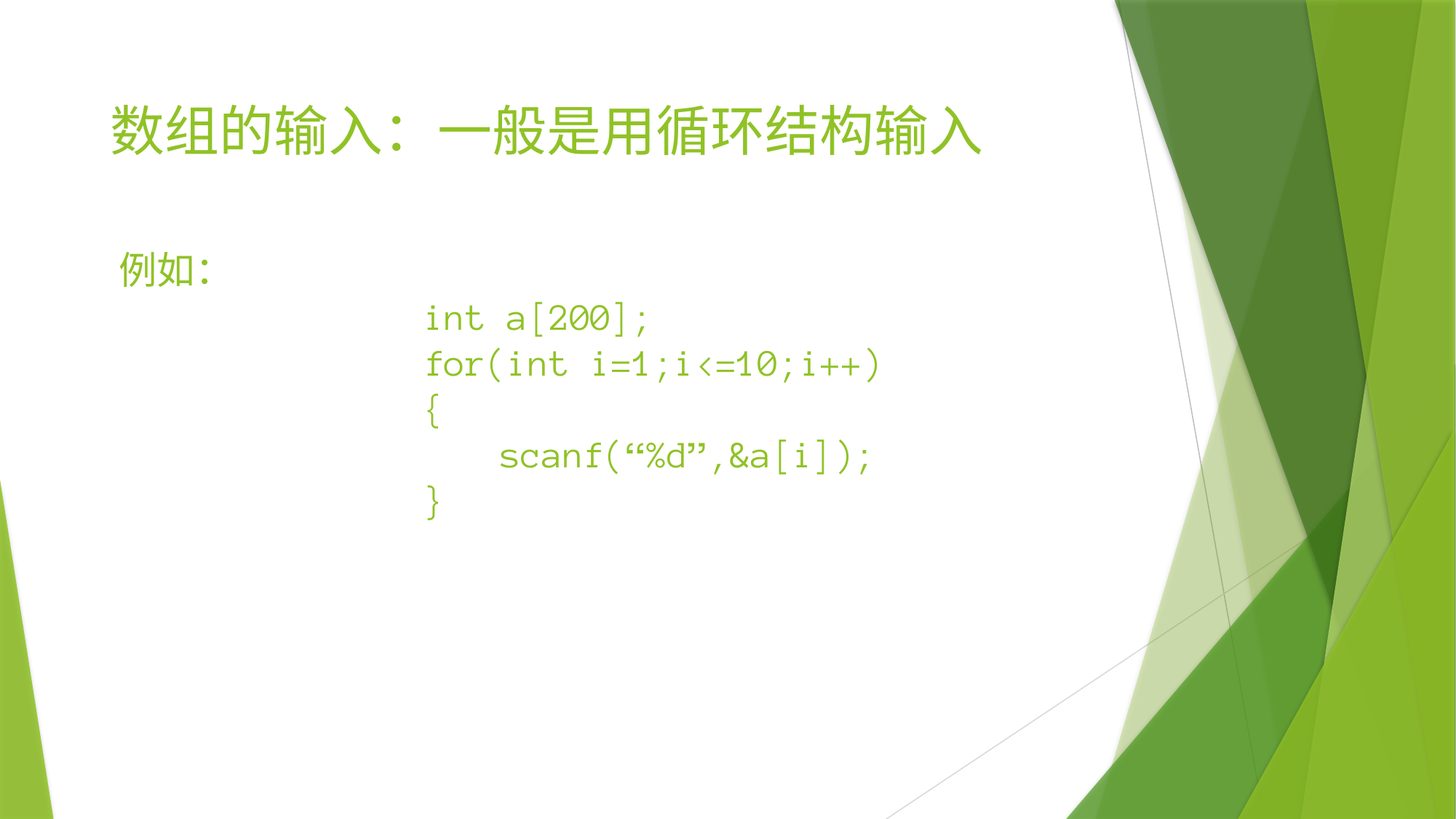

数组的输入：一般是用循环结构输入
# 例如： int a[200]; for(int i=1;i<=10;i++) { scanf(“%d”,&a[i]); }